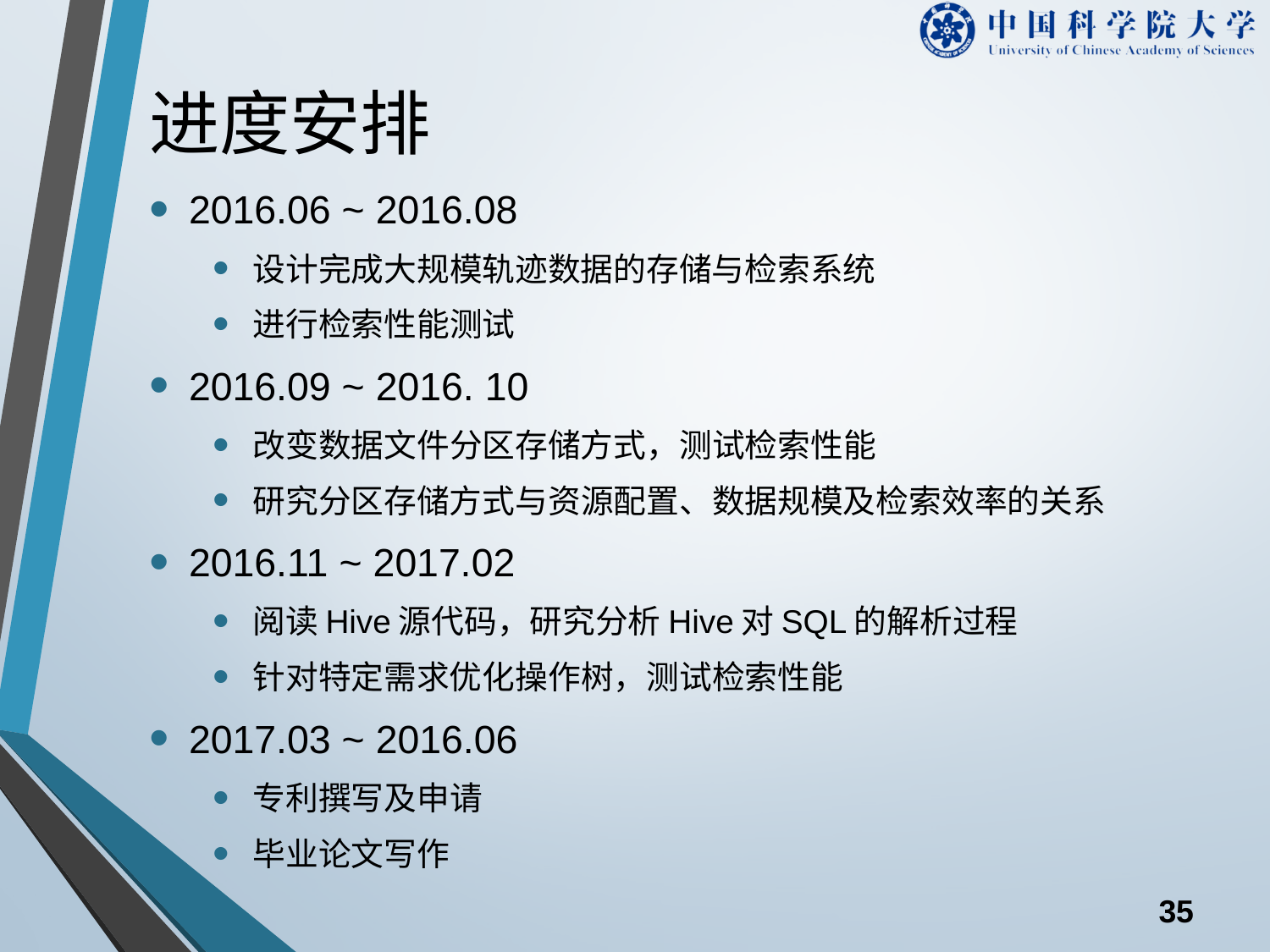

# 进度安排
2016.06 ~ 2016.08
设计完成大规模轨迹数据的存储与检索系统
进行检索性能测试
2016.09 ~ 2016. 10
改变数据文件分区存储方式，测试检索性能
研究分区存储方式与资源配置、数据规模及检索效率的关系
2016.11 ~ 2017.02
阅读Hive源代码，研究分析Hive对SQL的解析过程
针对特定需求优化操作树，测试检索性能
2017.03 ~ 2016.06
专利撰写及申请
毕业论文写作

35